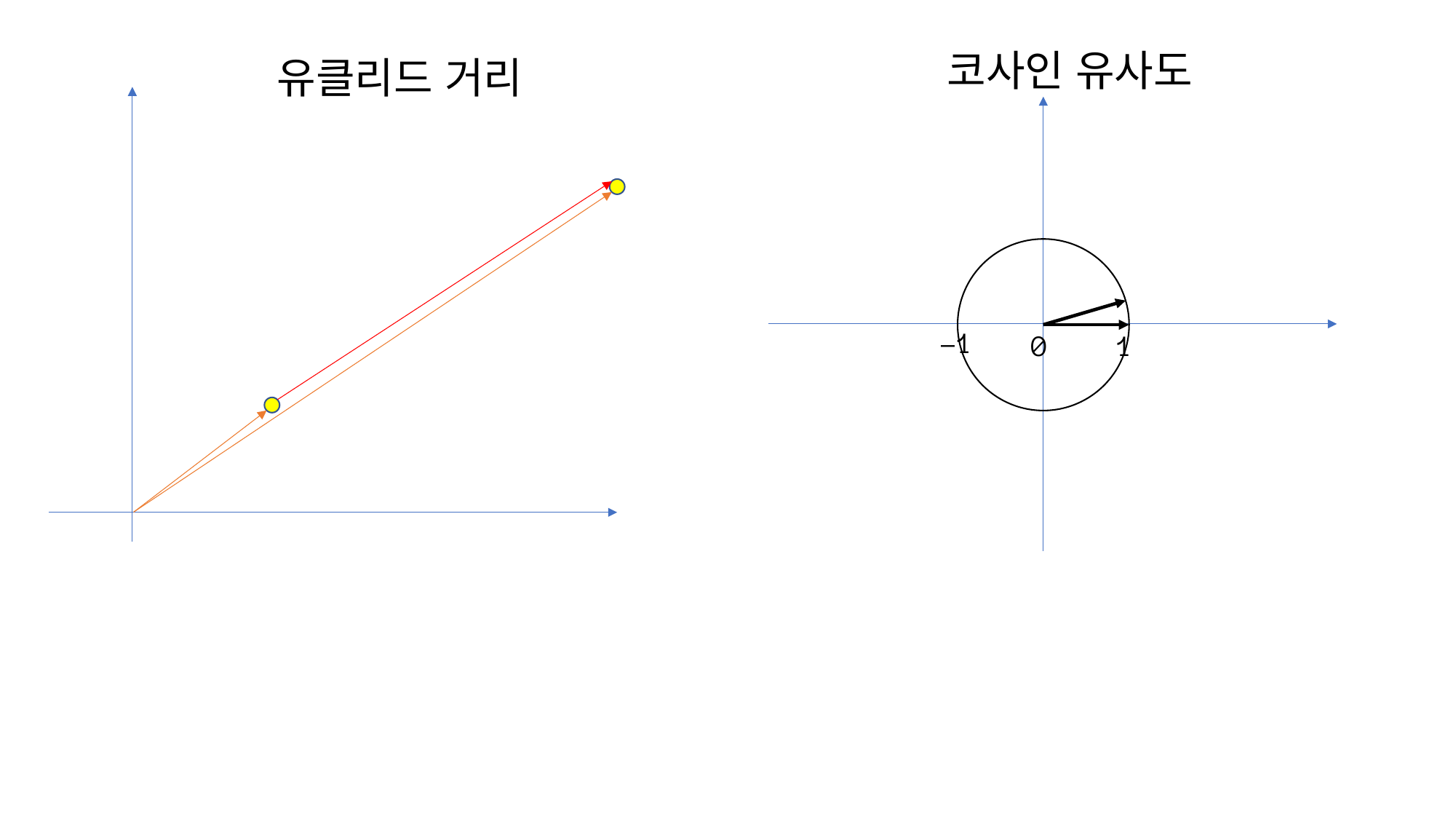

코사인 유사도
유클리드 거리

-1
1
0